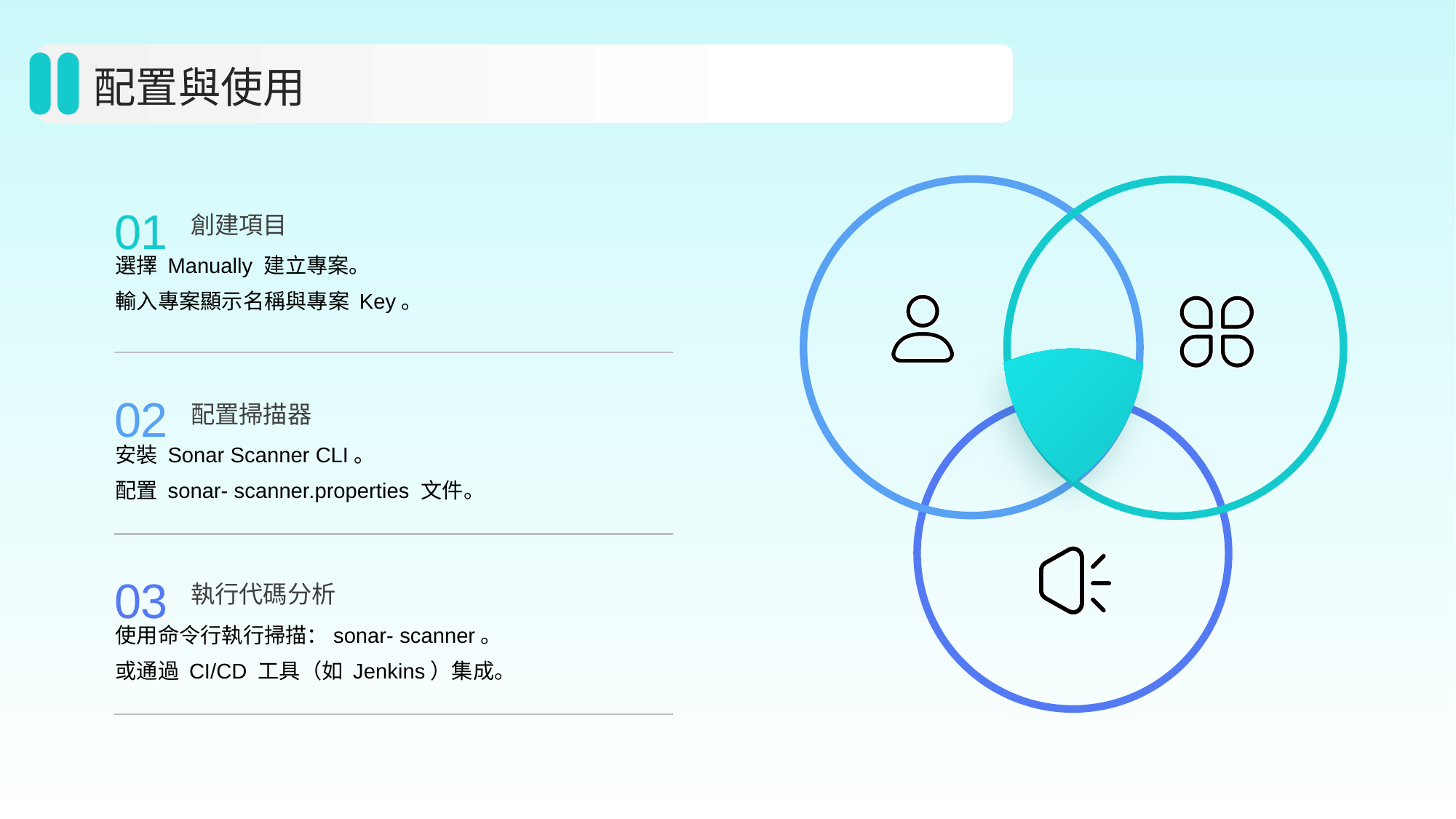

配置與使用

01
創建項目
選擇 Manually 建立專案。
輸入專案顯示名稱與專案 Key。

02
配置掃描器

安裝 Sonar Scanner CLI。
配置 sonar- scanner.properties 文件。

03
執行代碼分析
使用命令行執行掃描：sonar- scanner。
或通過 CI/CD 工具（如 Jenkins）集成。